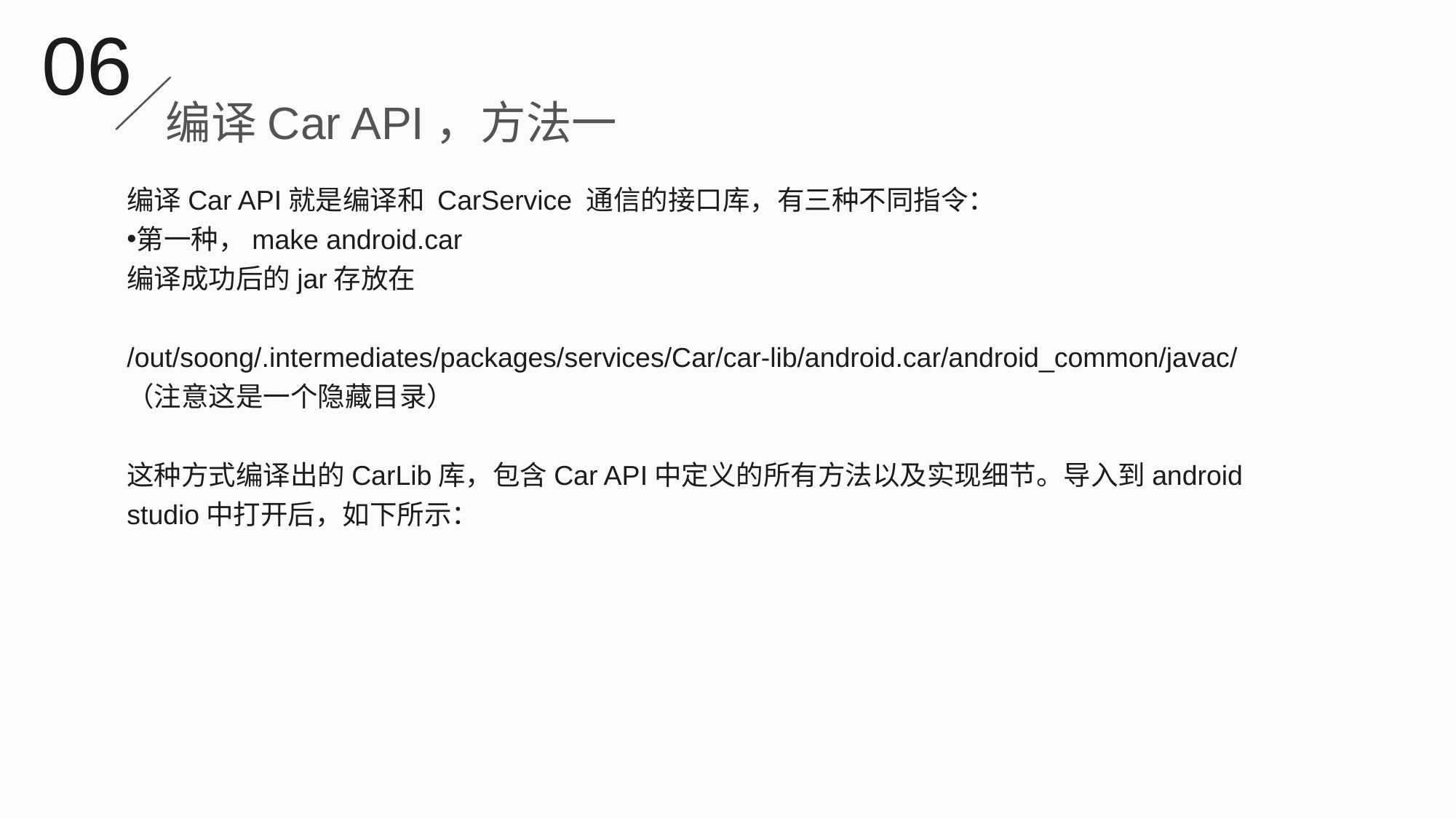

06
编译Car API，方法一
编译Car API就是编译和 CarService 通信的接口库，有三种不同指令：
第一种，make android.car
编译成功后的jar存放在

/out/soong/.intermediates/packages/services/Car/car-lib/android.car/android_common/javac/（注意这是一个隐藏目录）

这种方式编译出的CarLib库，包含Car API中定义的所有方法以及实现细节。导入到android studio中打开后，如下所示：